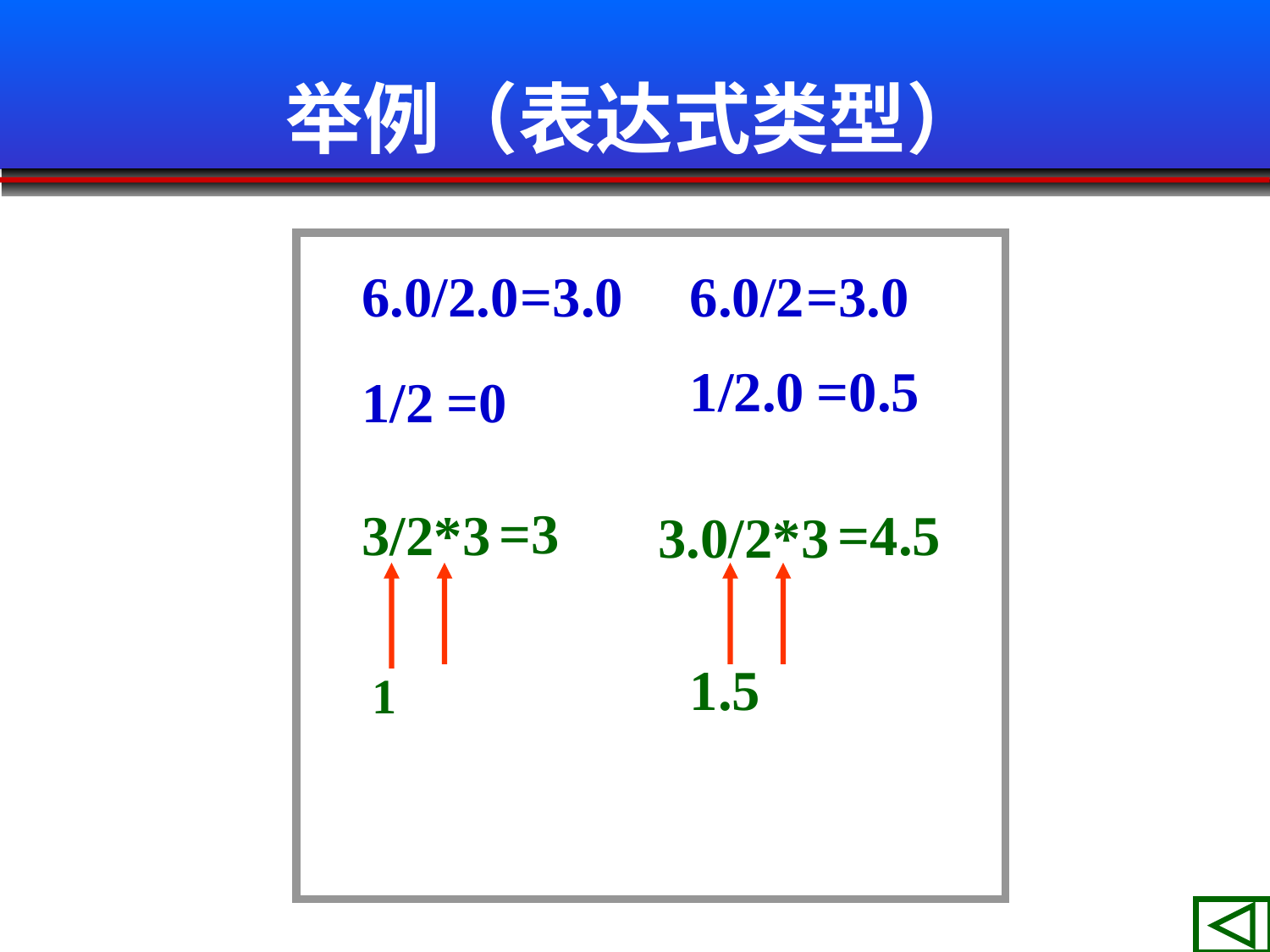

# 举例（表达式类型）

6.0/2.0
=3.0
6.0/2
=3.0
1/2.0
=0.5
1/2
=0
 3.0/2*3
=3
3/2*3
=4.5

1.5
1